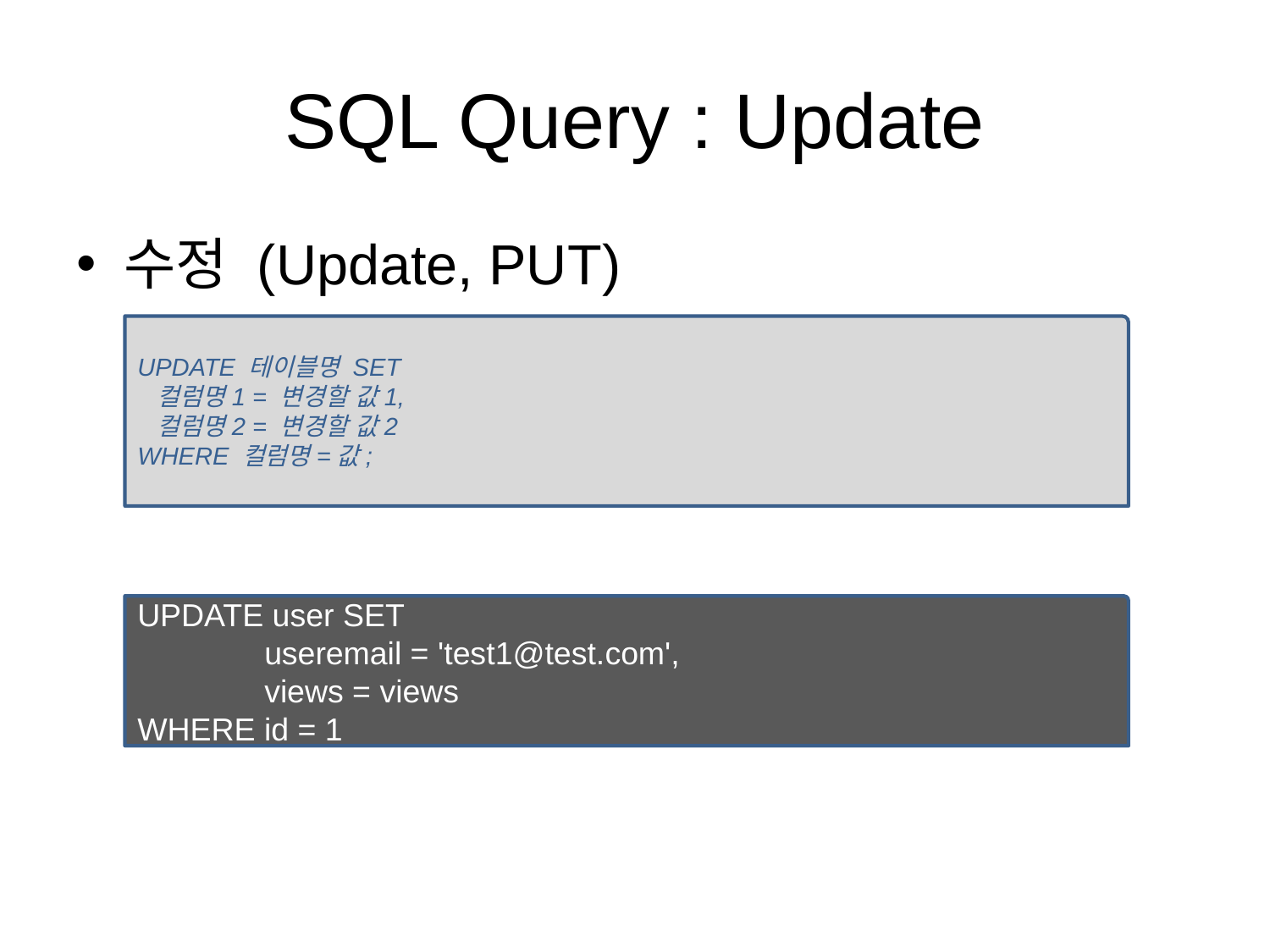

# SQL Query : Update
수정 (Update, PUT)
UPDATE 테이블명 SET
  컬럼명1 = 변경할 값1,
  컬럼명2 = 변경할 값2
WHERE 컬럼명=값;

UPDATE user SET
	useremail = 'test1@test.com',
	views = views
WHERE id = 1